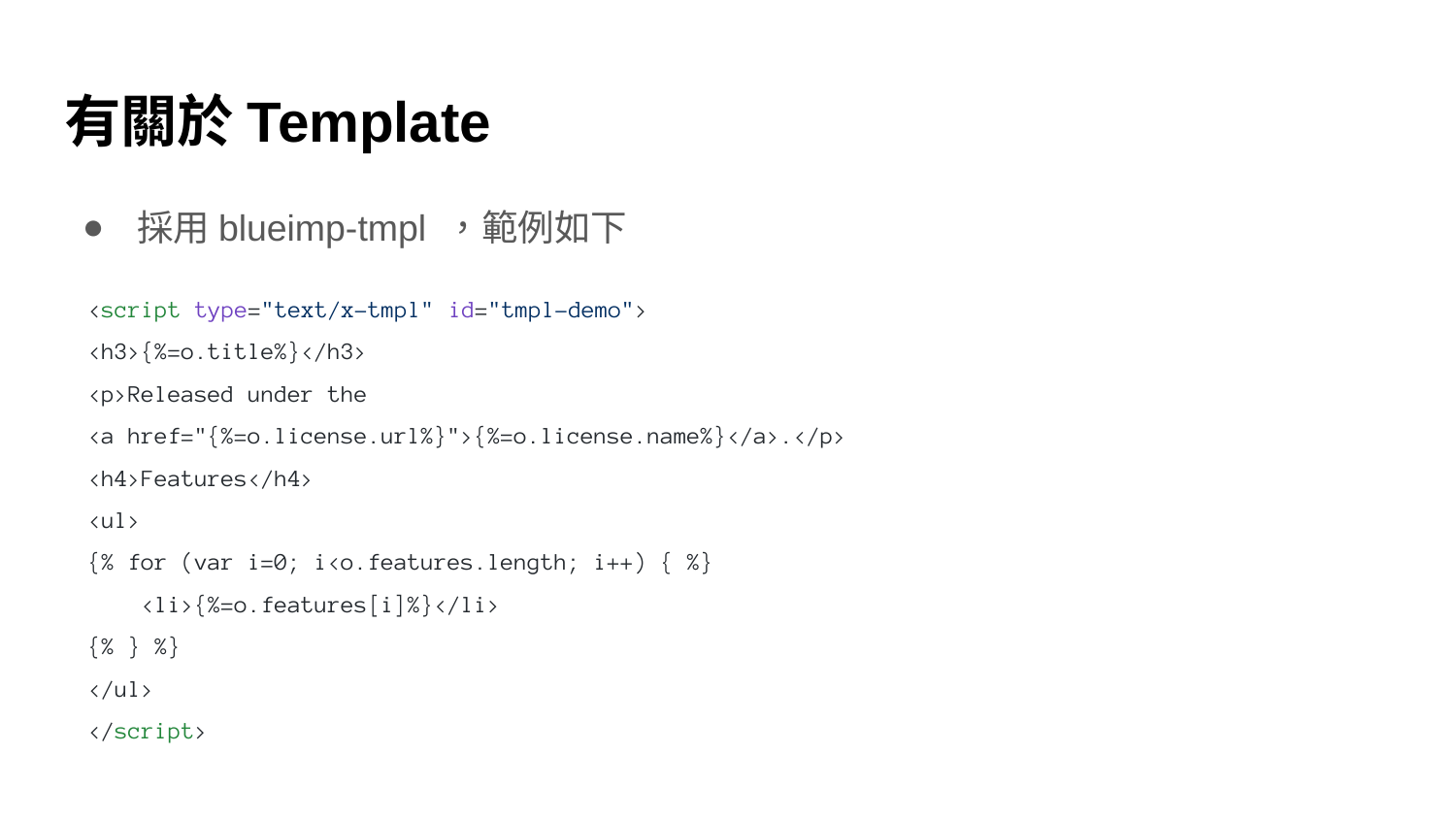

# 有關於Template
採用blueimp-tmpl ，範例如下
<script type="text/x-tmpl" id="tmpl-demo">
<h3>{%=o.title%}</h3>
<p>Released under the
<a href="{%=o.license.url%}">{%=o.license.name%}</a>.</p>
<h4>Features</h4>
<ul>
{% for (var i=0; i<o.features.length; i++) { %}
    <li>{%=o.features[i]%}</li>
{% } %}
</ul>
</script>